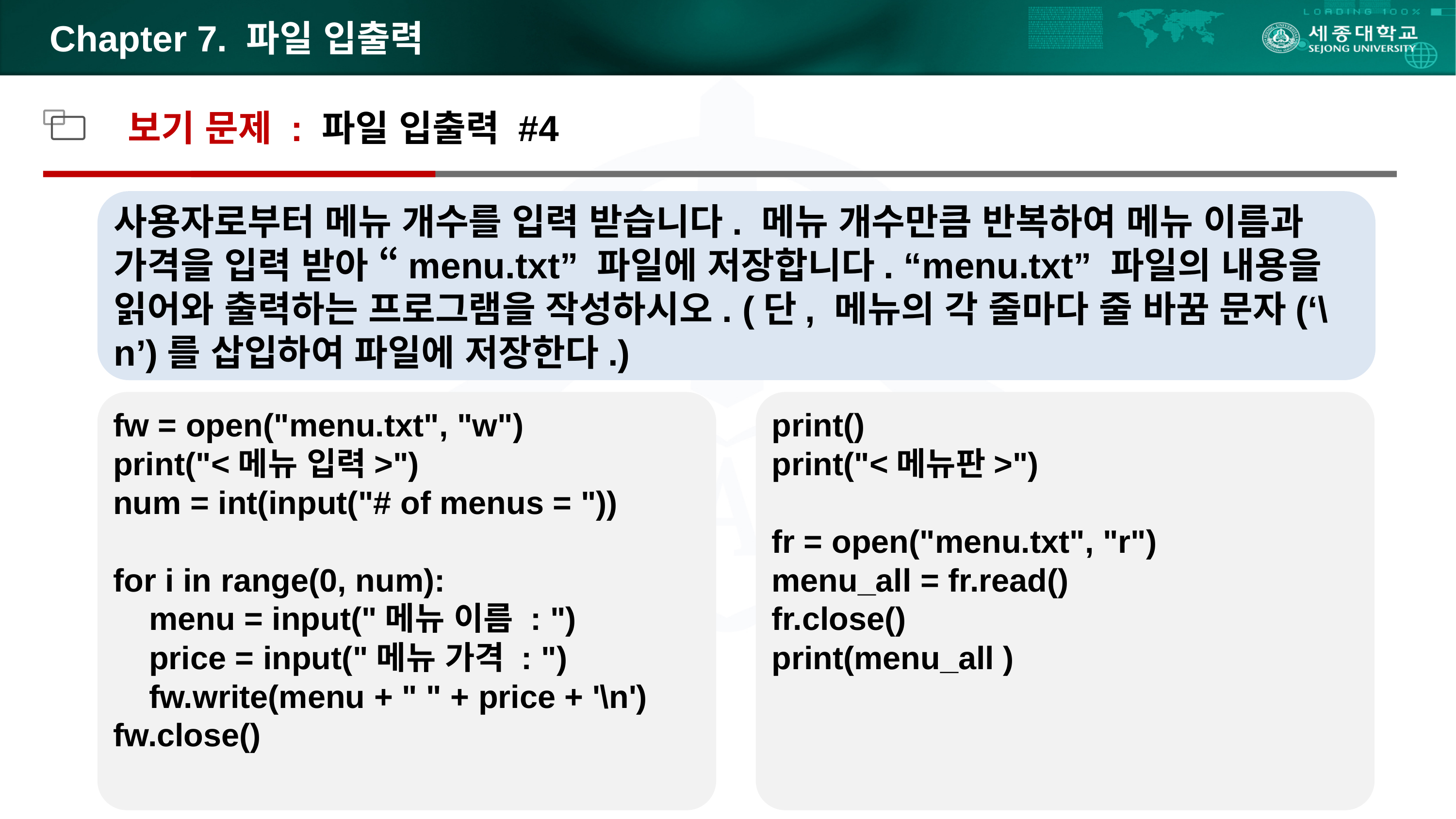

# Chapter 7. 파일 입출력
보기 문제 : 파일 입출력 #4
사용자로부터 메뉴 개수를 입력 받습니다. 메뉴 개수만큼 반복하여 메뉴 이름과 가격을 입력 받아 “menu.txt” 파일에 저장합니다. “menu.txt” 파일의 내용을 읽어와 출력하는 프로그램을 작성하시오. (단, 메뉴의 각 줄마다 줄 바꿈 문자(‘\n’)를 삽입하여 파일에 저장한다.)
fw = open("menu.txt", "w")
print("<메뉴 입력>")
num = int(input("# of menus = "))

for i in range(0, num):
    menu = input("메뉴 이름 : ")
    price = input("메뉴 가격 : ")
    fw.write(menu + " " + price + '\n')
fw.close()
print()
print("<메뉴판>")

fr = open("menu.txt", "r")
menu_all = fr.read()
fr.close()
print(menu_all )